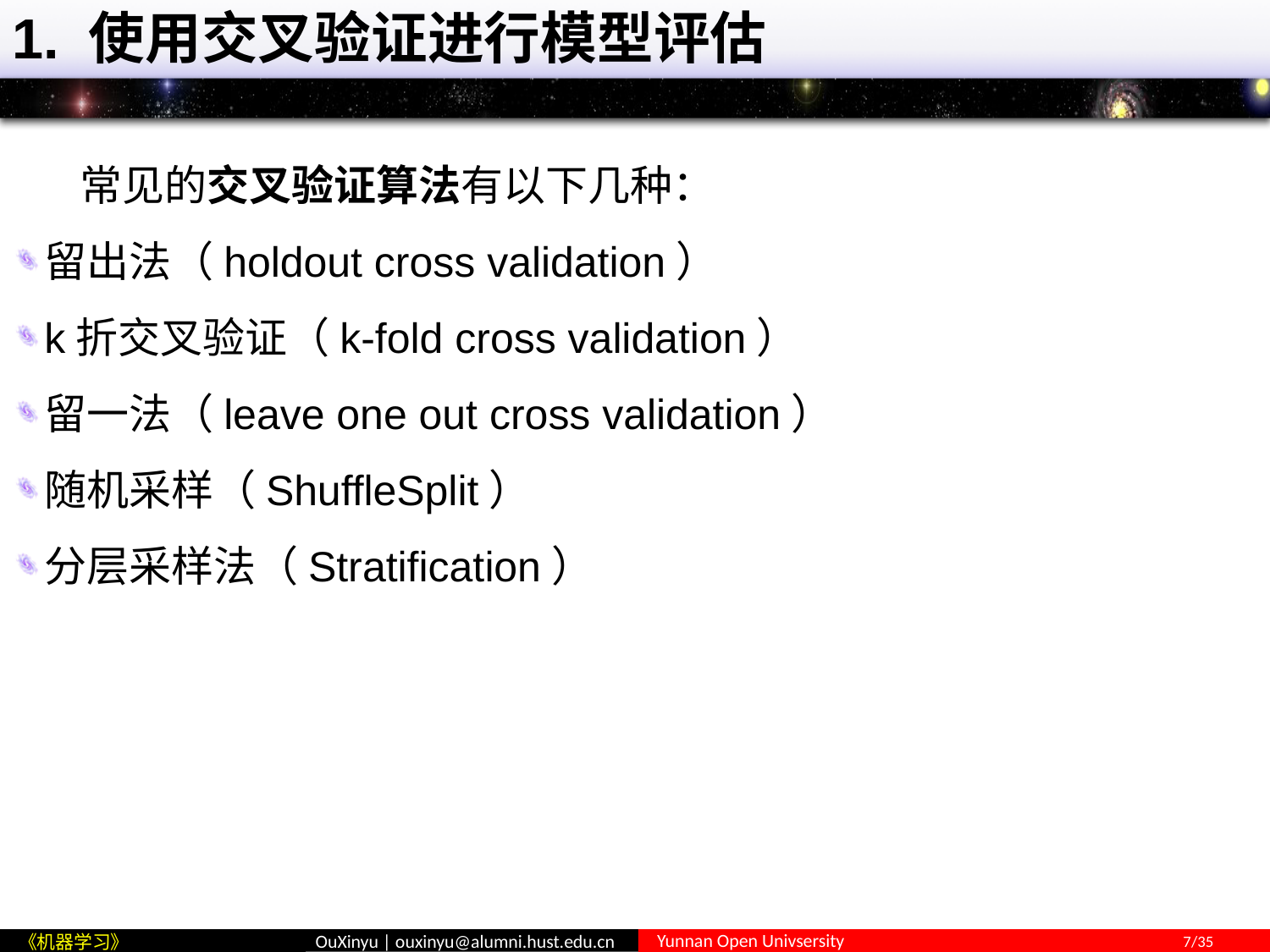

# 1. 使用交叉验证进行模型评估
      常见的交叉验证算法有以下几种：
留出法（holdout cross validation）
k折交叉验证（k-fold cross validation）
留一法（leave one out cross validation）
随机采样（ShuffleSplit）
分层采样法（Stratification）